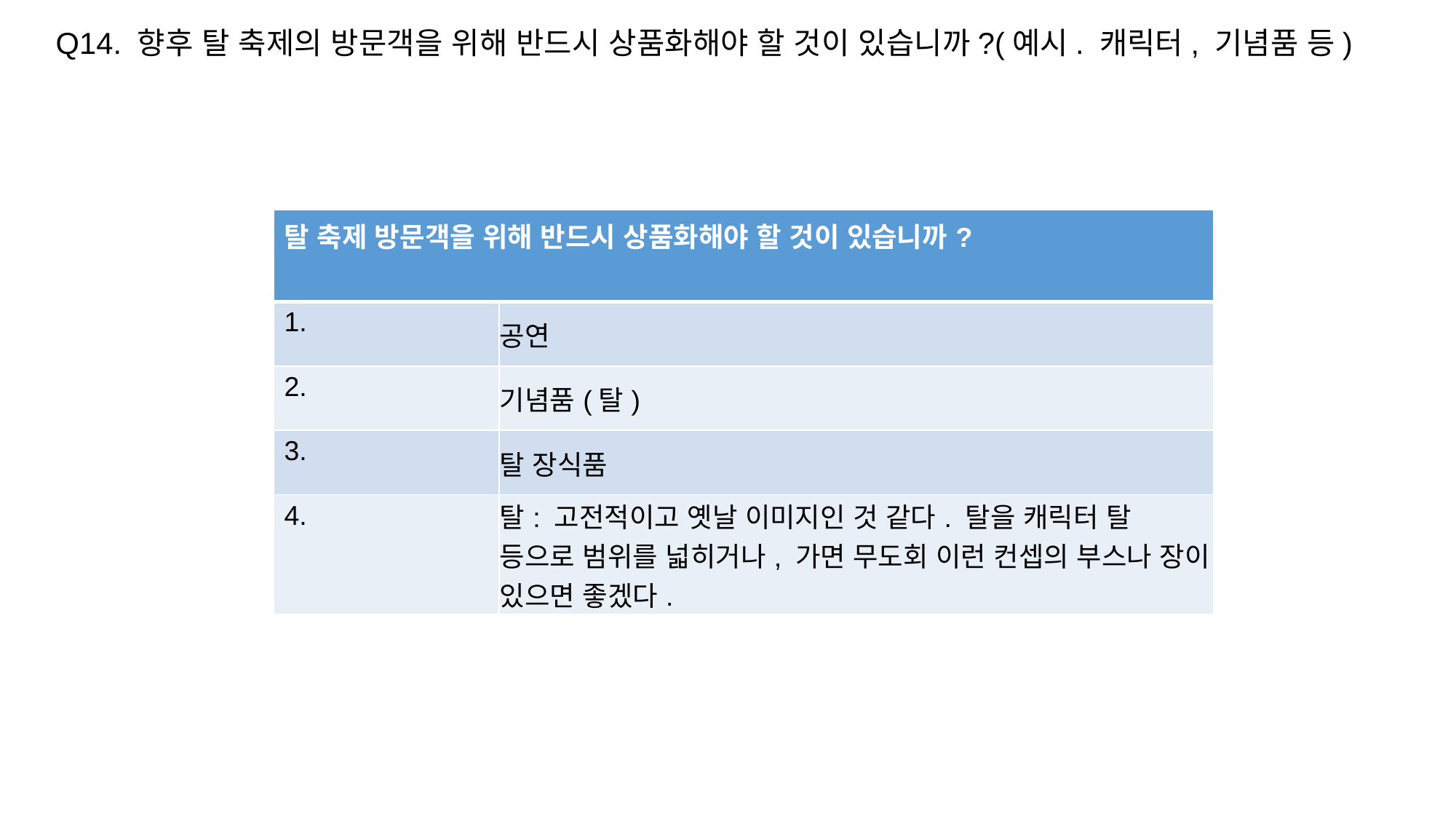

Q14. 향후 탈 축제의 방문객을 위해 반드시 상품화해야 할 것이 있습니까?(예시. 캐릭터, 기념품 등)
| 탈 축제 방문객을 위해 반드시 상품화해야 할 것이 있습니까? |  |
| --- | --- |
| 1. | 공연 |
| 2. | 기념품(탈) |
| 3. | 탈 장식품 |
| 4. | 탈: 고전적이고 옛날 이미지인 것 같다. 탈을 캐릭터 탈 등으로 범위를 넓히거나, 가면 무도회 이런 컨셉의 부스나 장이 있으면 좋겠다. |